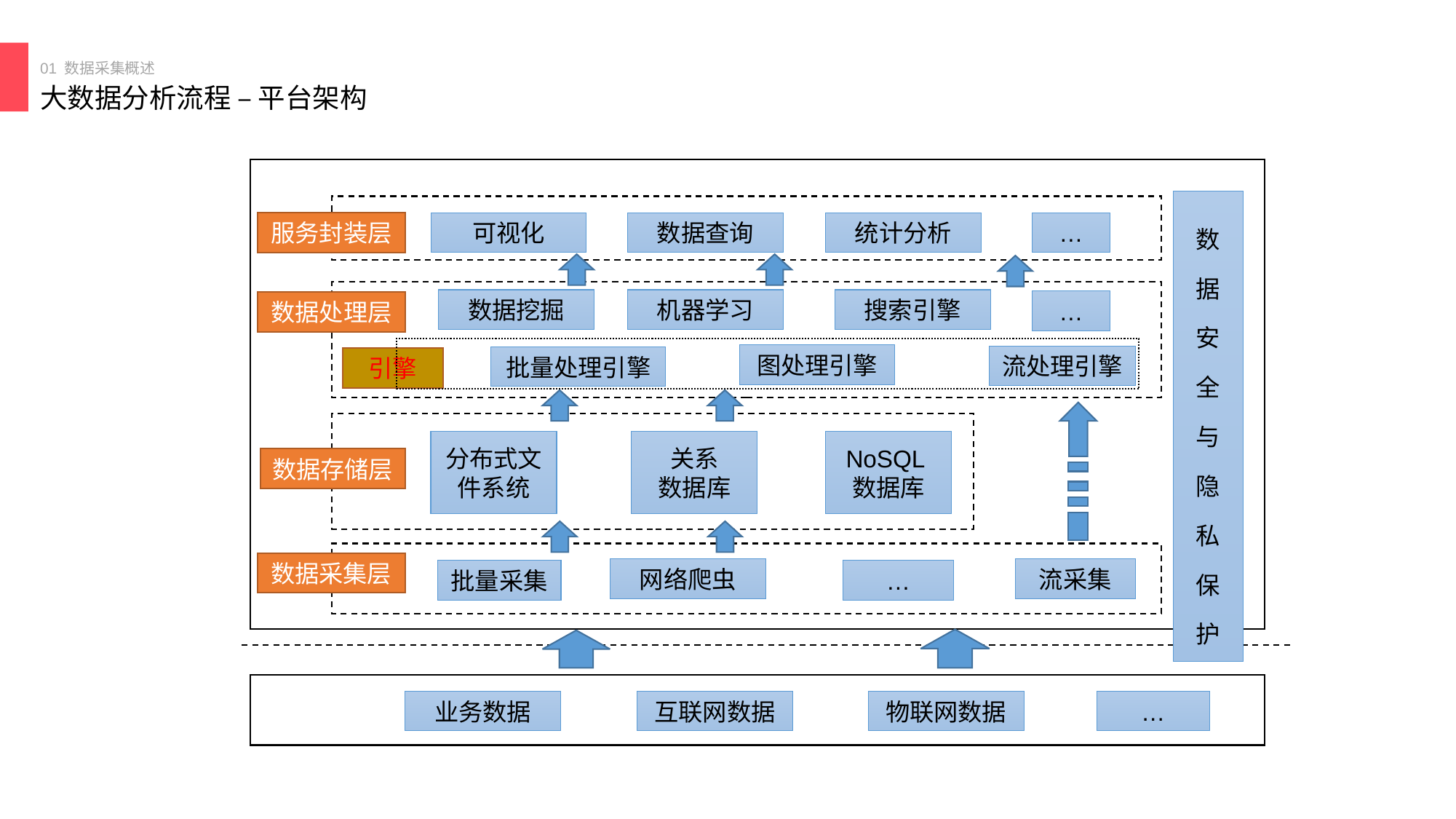

01 数据采集概述
大数据分析流程 – 平台架构

数据安全与隐私保护

服务封装层
可视化
数据查询
统计分析
…

数据挖掘
机器学习
搜索引擎
数据处理层
图处理引擎
流处理引擎
批量处理引擎
引擎

分布式文件系统
关系
数据库
NoSQL数据库
数据存储层

数据采集层
网络爬虫
流采集
批量采集
…

业务数据
互联网数据
物联网数据
…

…